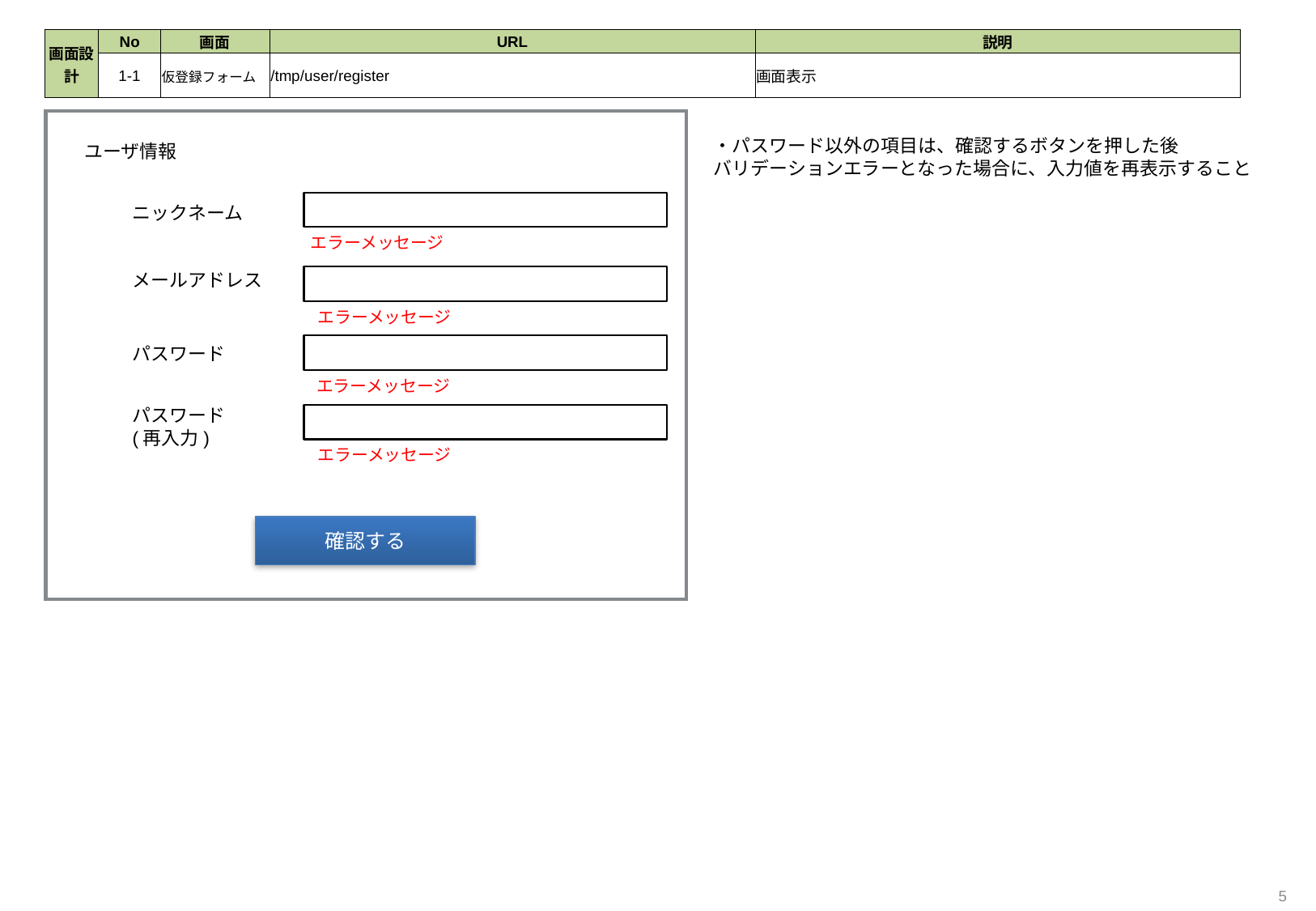

| 画面設計 | No | 画面 | URL | 説明 |
| --- | --- | --- | --- | --- |
|  | 1-1 | 仮登録フォーム | /tmp/user/register | 画面表示 |

・パスワード以外の項目は、確認するボタンを押した後
バリデーションエラーとなった場合に、入力値を再表示すること
ユーザ情報

ニックネーム
エラーメッセージ
メールアドレス

エラーメッセージ

パスワード
エラーメッセージ
パスワード
(再入力)

エラーメッセージ
確認する
5